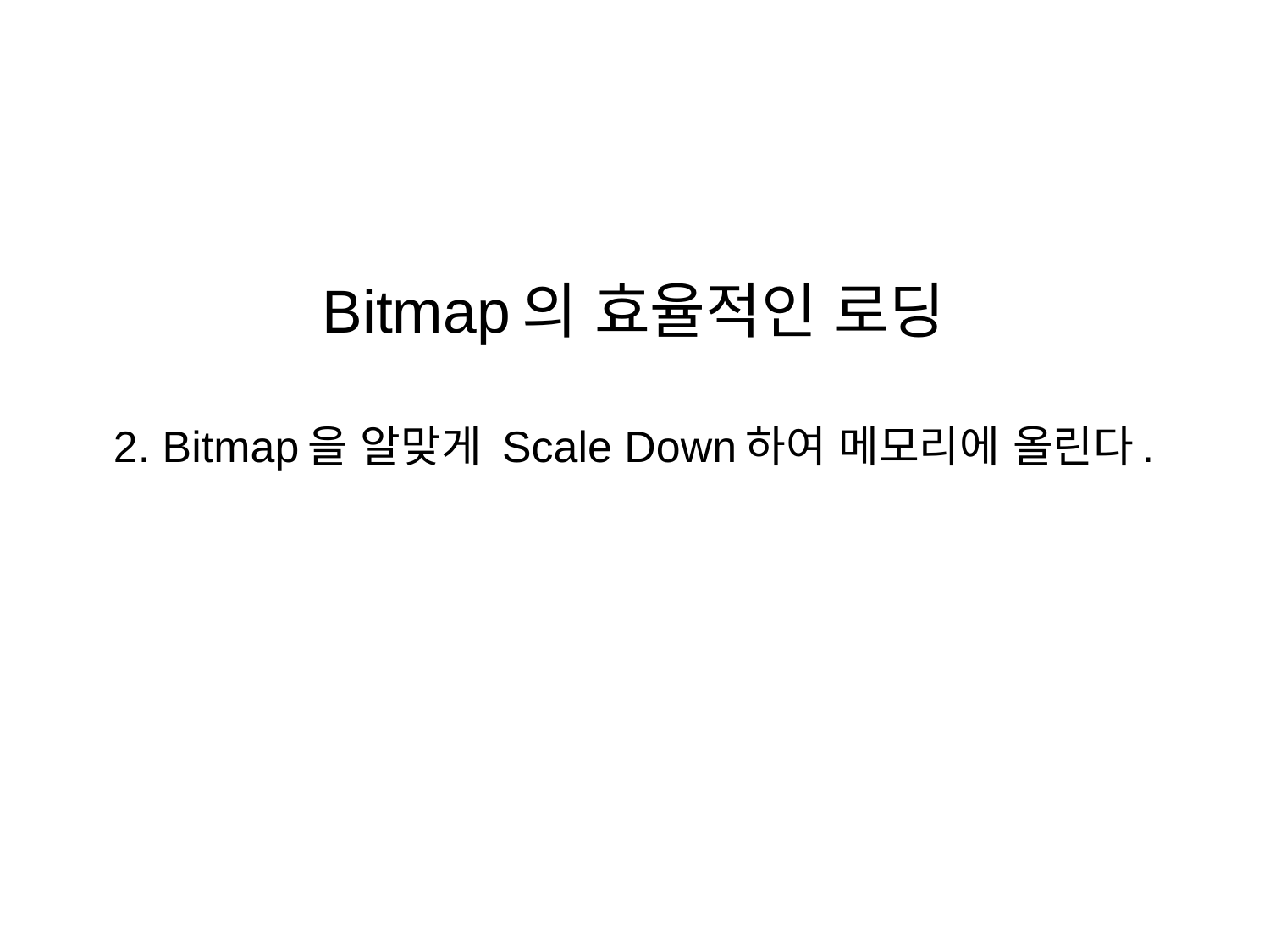

# Bitmap의 효율적인 로딩 2. Bitmap을 알맞게 Scale Down하여 메모리에 올린다.